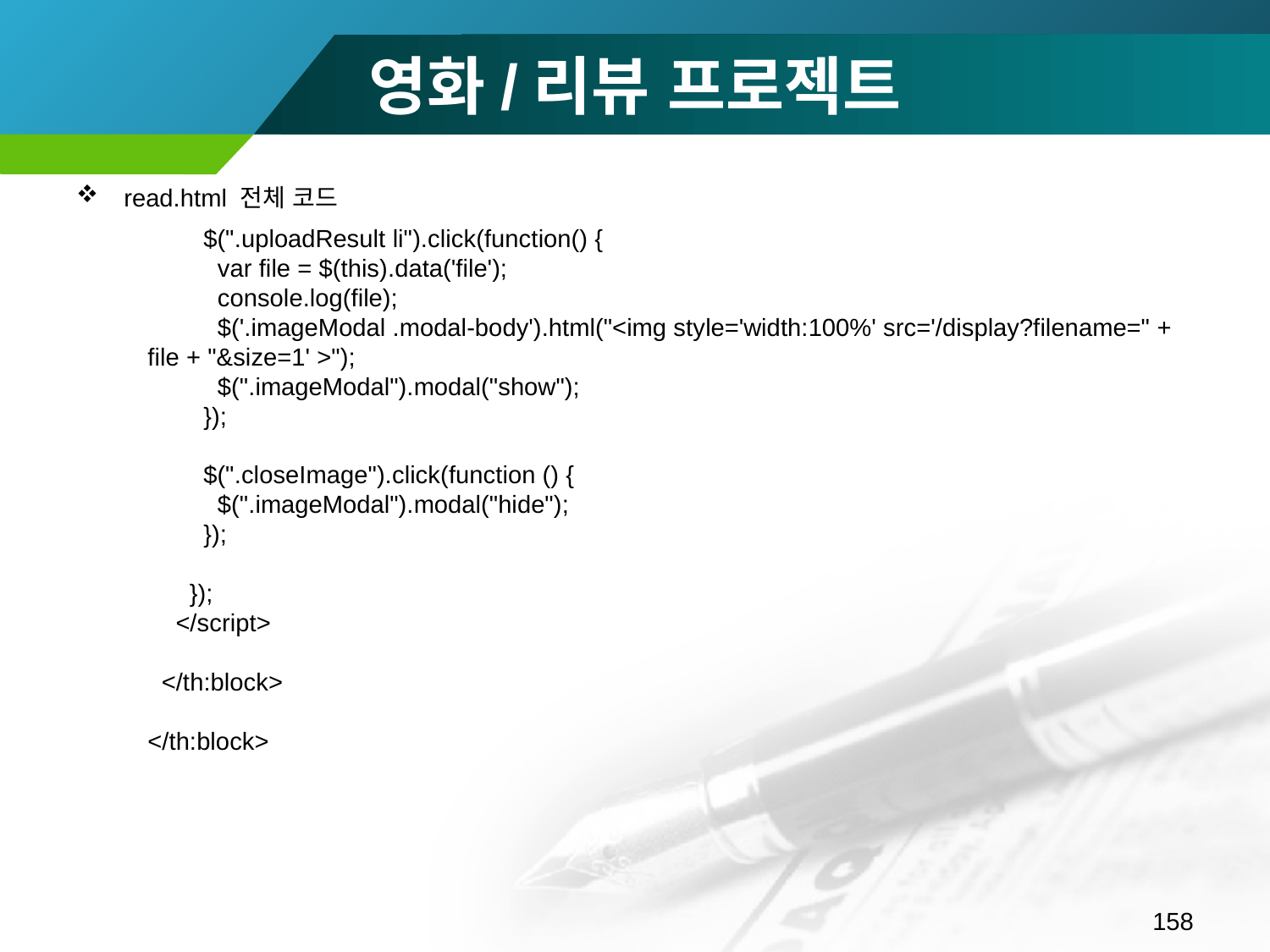

# 영화/리뷰 프로젝트
read.html 전체 코드
        $(".uploadResult li").click(function() {
          var file = $(this).data('file');
          console.log(file);
          $('.imageModal .modal-body').html("<img style='width:100%' src='/display?filename=" + file + "&size=1' >");
          $(".imageModal").modal("show");
        });

        $(".closeImage").click(function () {
          $(".imageModal").modal("hide");
        });

      });
    </script>

  </th:block>

</th:block>
158